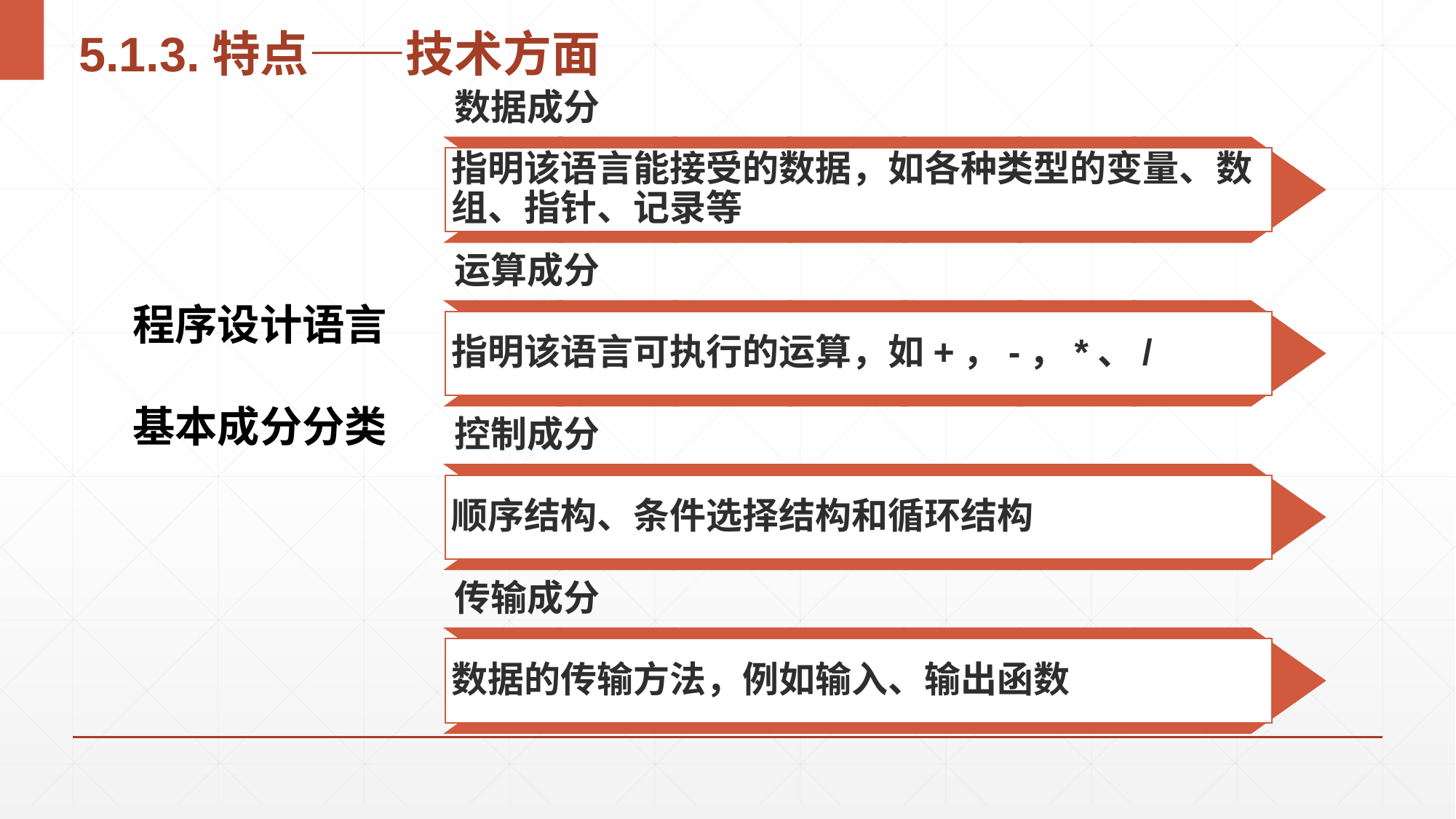

# 5.1.3.特点——技术方面
数据成分

指明该语言能接受的数据，如各种类型的变量、数组、指针、记录等
运算成分

指明该语言可执行的运算，如+，-，*、/
控制成分

顺序结构、条件选择结构和循环结构
传输成分

数据的传输方法，例如输入、输出函数
程序设计语言

基本成分分类